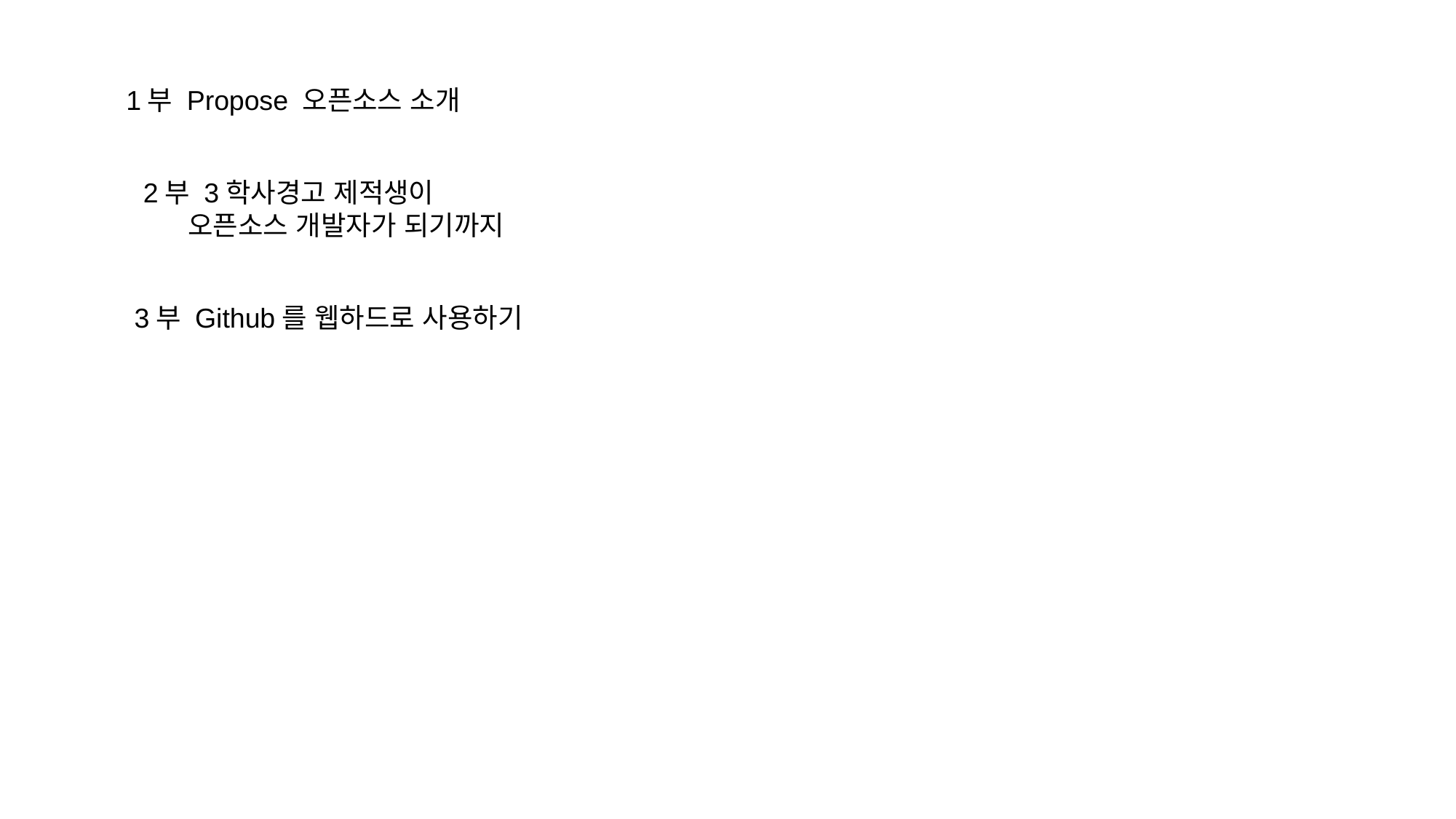

1부 Propose 오픈소스 소개
2부 3학사경고 제적생이
     오픈소스 개발자가 되기까지
3부 Github를 웹하드로 사용하기